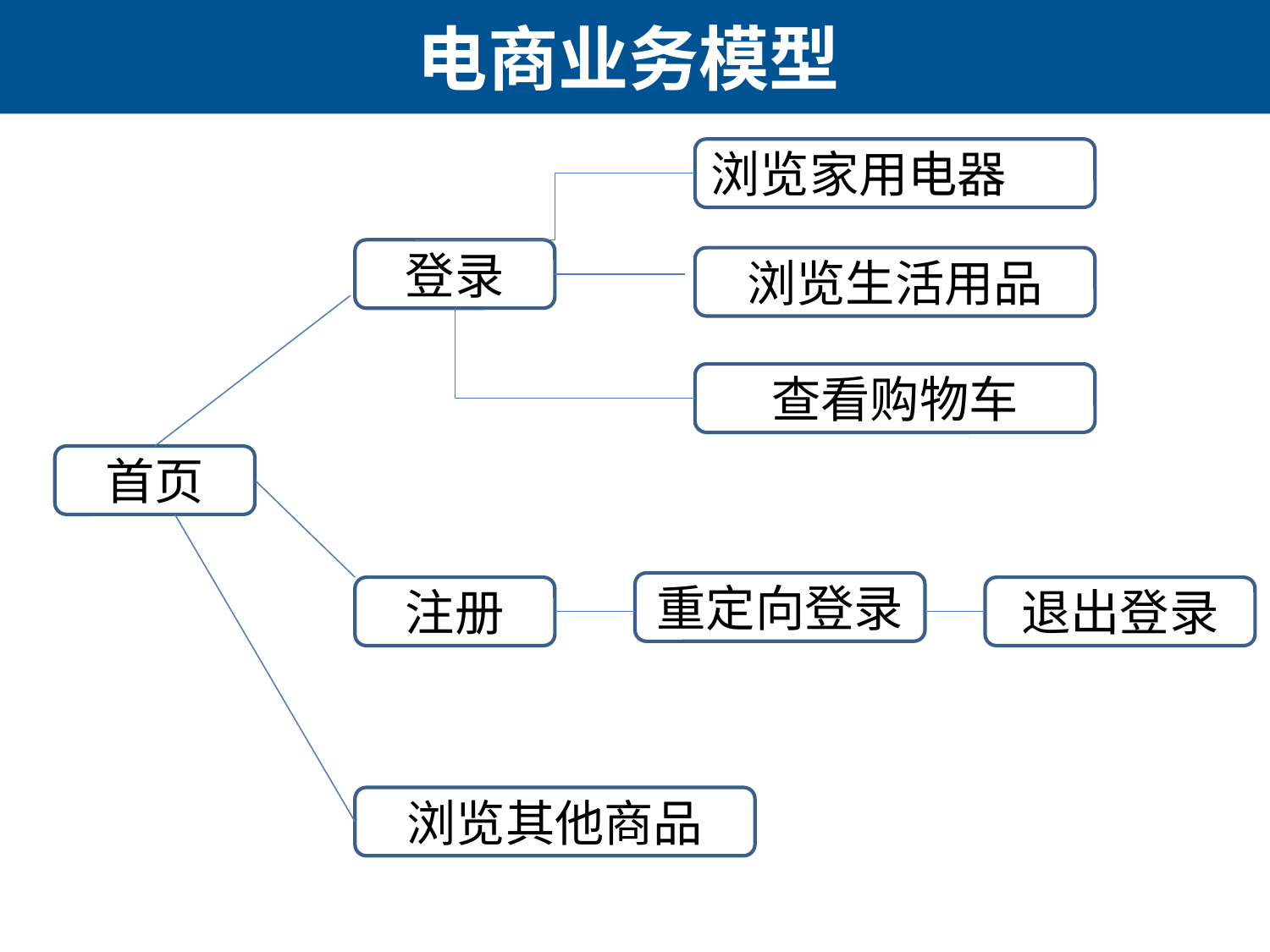

# 电商业务模型
浏览家用电器
登录
浏览生活用品
查看购物车
首页
重定向登录
注册
退出登录
浏览其他商品